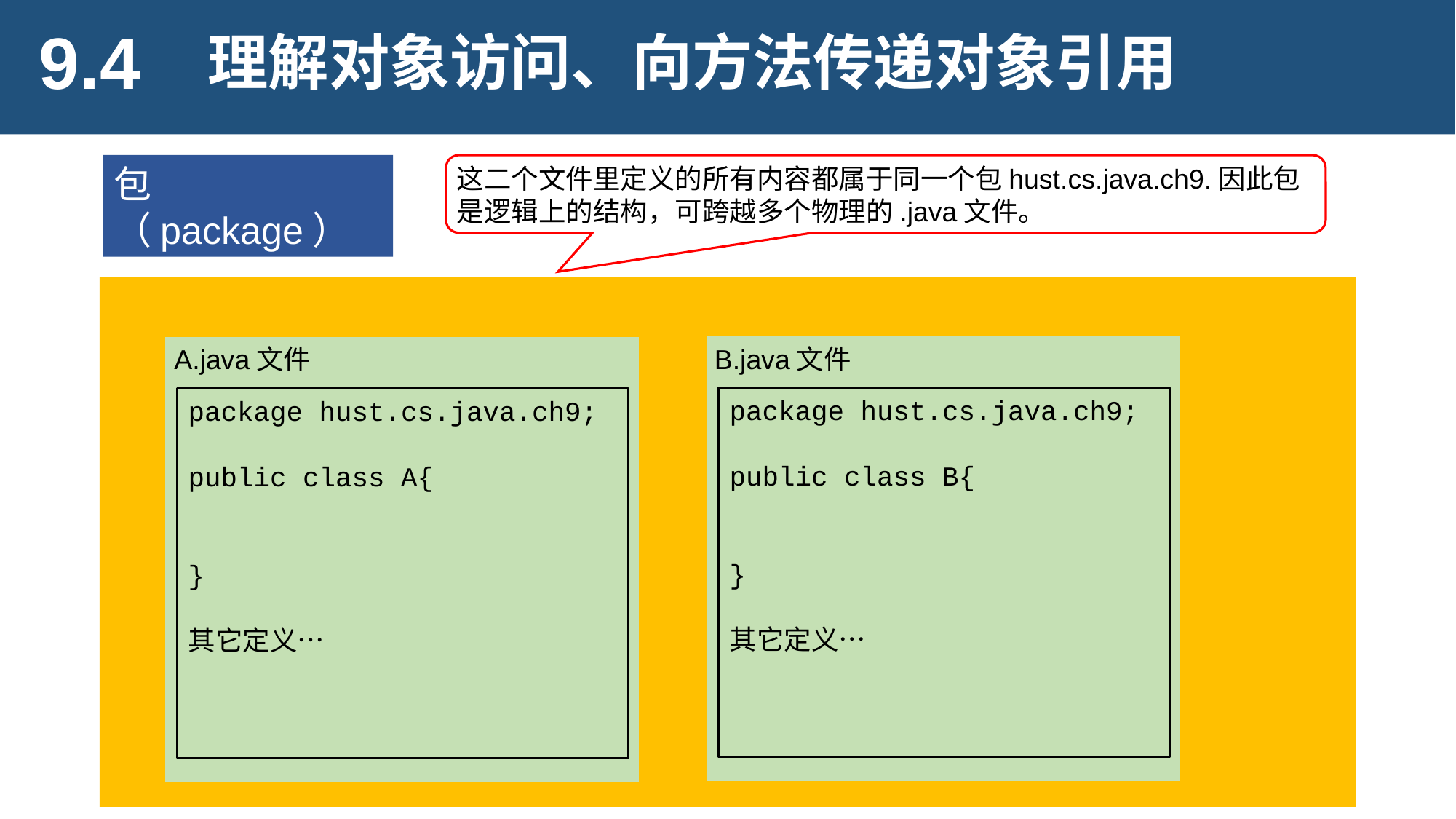

9.4
理解对象访问、向方法传递对象引用
包（package）

这二个文件里定义的所有内容都属于同一个包hust.cs.java.ch9.因此包是逻辑上的结构，可跨越多个物理的.java文件。

B.java文件
package hust.cs.java.ch9;

public class B{

}

其它定义…

A.java文件
package hust.cs.java.ch9;

public class A{

}

其它定义…